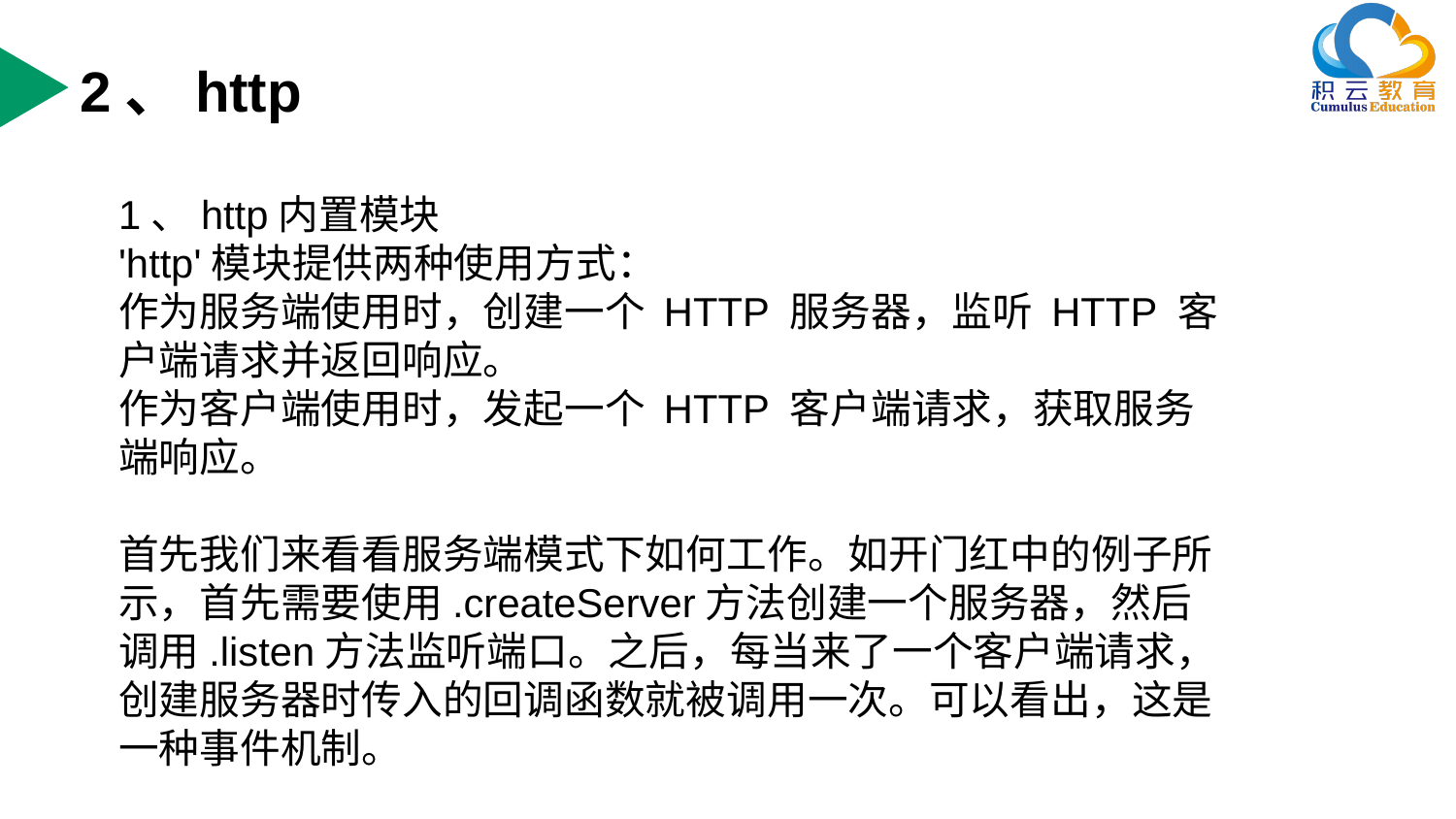

2、http
1、http内置模块
'http'模块提供两种使用方式：
作为服务端使用时，创建一个 HTTP 服务器，监听 HTTP 客户端请求并返回响应。
作为客户端使用时，发起一个 HTTP 客户端请求，获取服务端响应。

首先我们来看看服务端模式下如何工作。如开门红中的例子所示，首先需要使用.createServer方法创建一个服务器，然后调用.listen方法监听端口。之后，每当来了一个客户端请求，创建服务器时传入的回调函数就被调用一次。可以看出，这是一种事件机制。